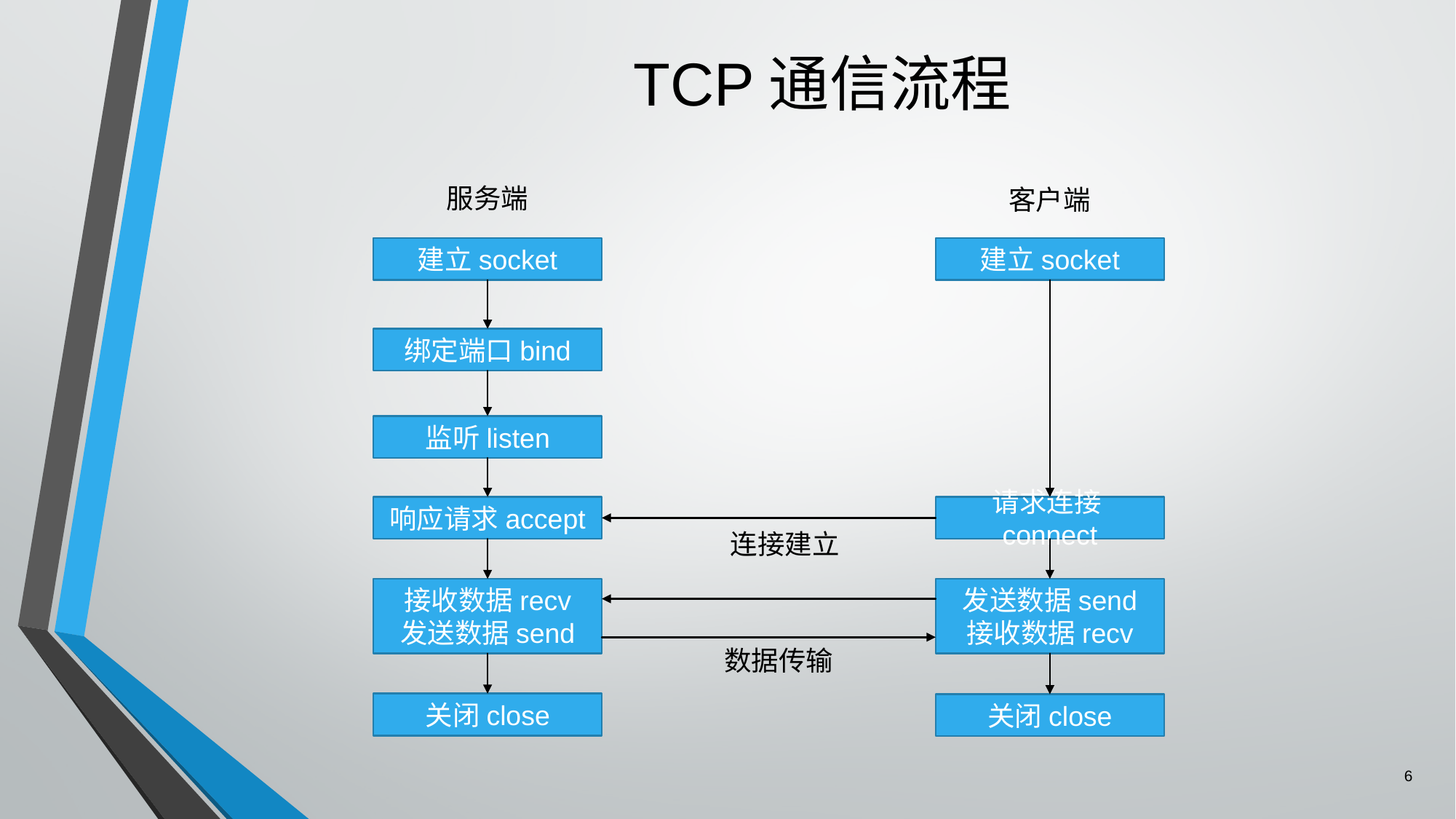

# TCP通信流程
服务端
客户端
建立socket
建立socket
绑定端口bind
监听listen
请求连接connect
响应请求accept
连接建立
发送数据send
接收数据recv
接收数据recv
发送数据send
数据传输
关闭close
关闭close
6